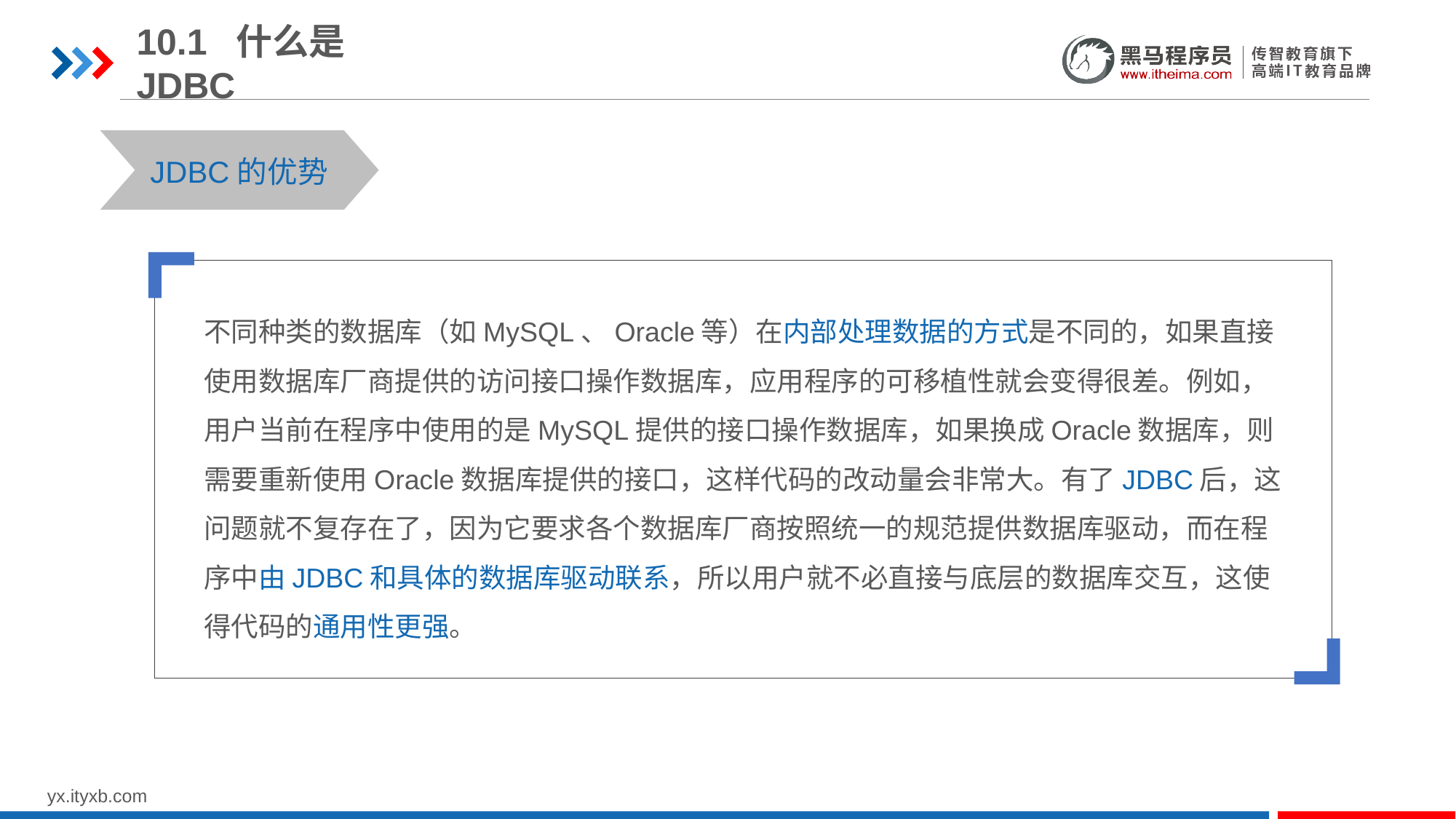

10.1  什么是JDBC

JDBC的优势

不同种类的数据库（如MySQL、Oracle等）在内部处理数据的方式是不同的，如果直接使用数据库厂商提供的访问接口操作数据库，应用程序的可移植性就会变得很差。例如，用户当前在程序中使用的是MySQL提供的接口操作数据库，如果换成Oracle数据库，则需要重新使用Oracle数据库提供的接口，这样代码的改动量会非常大。有了JDBC后，这问题就不复存在了，因为它要求各个数据库厂商按照统一的规范提供数据库驱动，而在程序中由JDBC和具体的数据库驱动联系，所以用户就不必直接与底层的数据库交互，这使得代码的通用性更强。